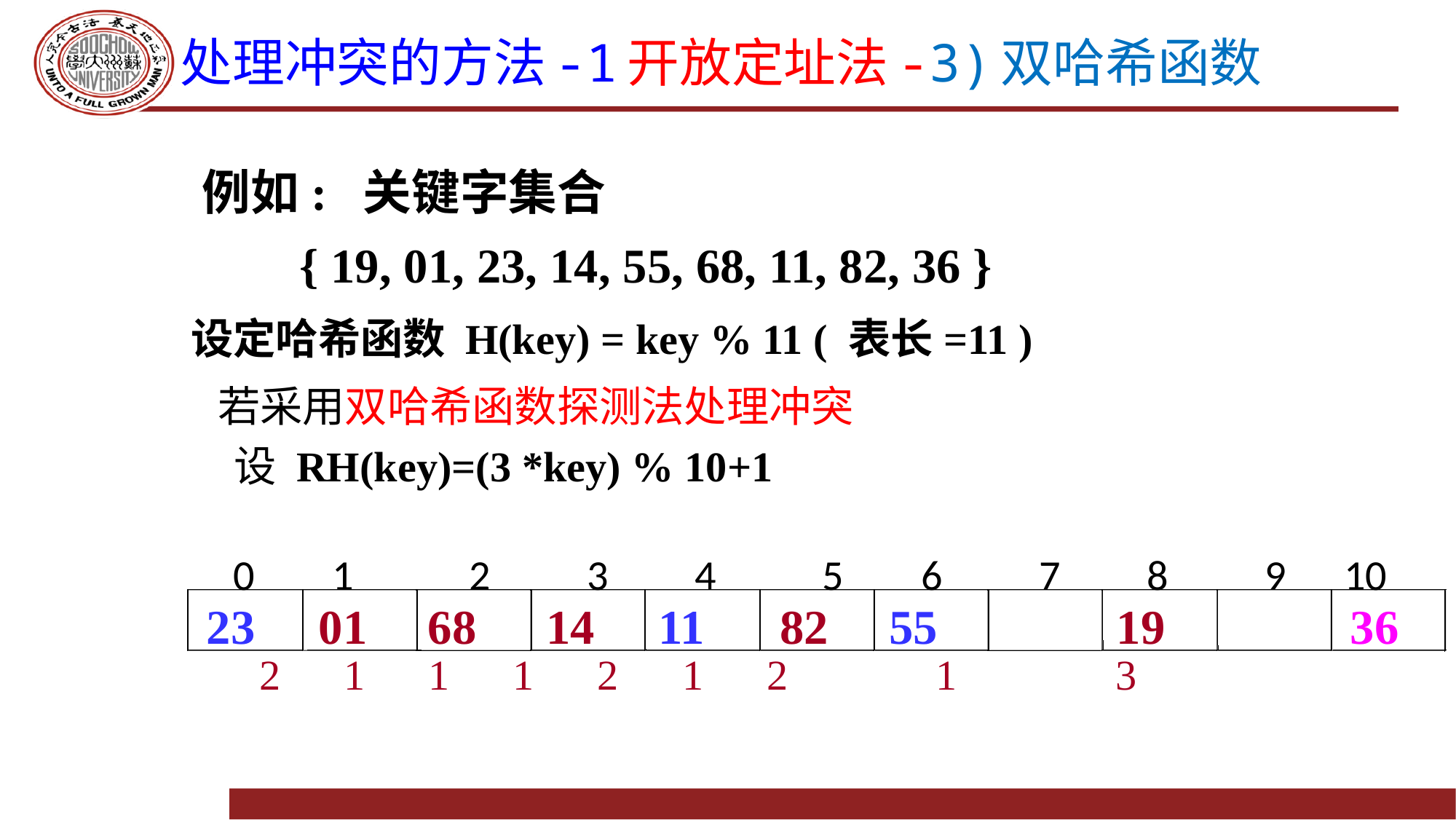

# 处理冲突的方法-1开放定址法-3)双哈希函数
例如:  关键字集合
        { 19, 01, 23, 14, 55, 68, 11, 82, 36 }
设定哈希函数 H(key) = key % 11 ( 表长=11 )
若采用双哈希函数探测法处理冲突
设 RH(key)=(3 *key) % 10+1
  0        1            2          3         4           5        6          7         8          9      10

23
01
68
14
11
82
55
19
36
2      1      1      1      2      1      2              1               3